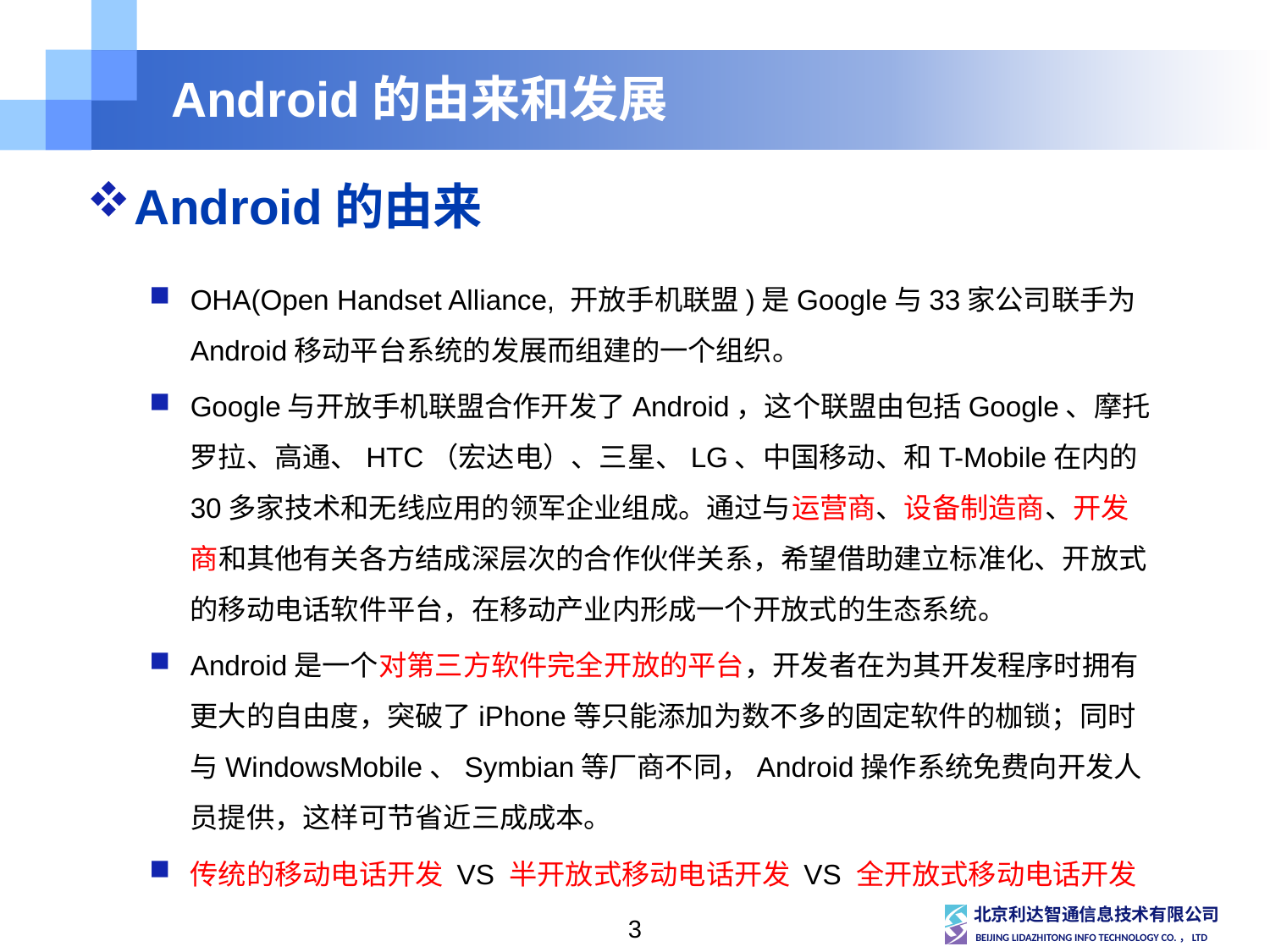

# Android的由来和发展
Android的由来

OHA(Open Handset Alliance, 开放手机联盟)是Google与33家公司联手为Android移动平台系统的发展而组建的一个组织。
Google与开放手机联盟合作开发了Android，这个联盟由包括Google、摩托罗拉、高通、HTC（宏达电）、三星、LG、中国移动、和T-Mobile在内的30多家技术和无线应用的领军企业组成。通过与运营商、设备制造商、开发商和其他有关各方结成深层次的合作伙伴关系，希望借助建立标准化、开放式的移动电话软件平台，在移动产业内形成一个开放式的生态系统。
Android是一个对第三方软件完全开放的平台，开发者在为其开发程序时拥有更大的自由度，突破了iPhone等只能添加为数不多的固定软件的枷锁；同时与WindowsMobile、Symbian等厂商不同，Android操作系统免费向开发人员提供，这样可节省近三成成本。
传统的移动电话开发 VS 半开放式移动电话开发 VS 全开放式移动电话开发
3